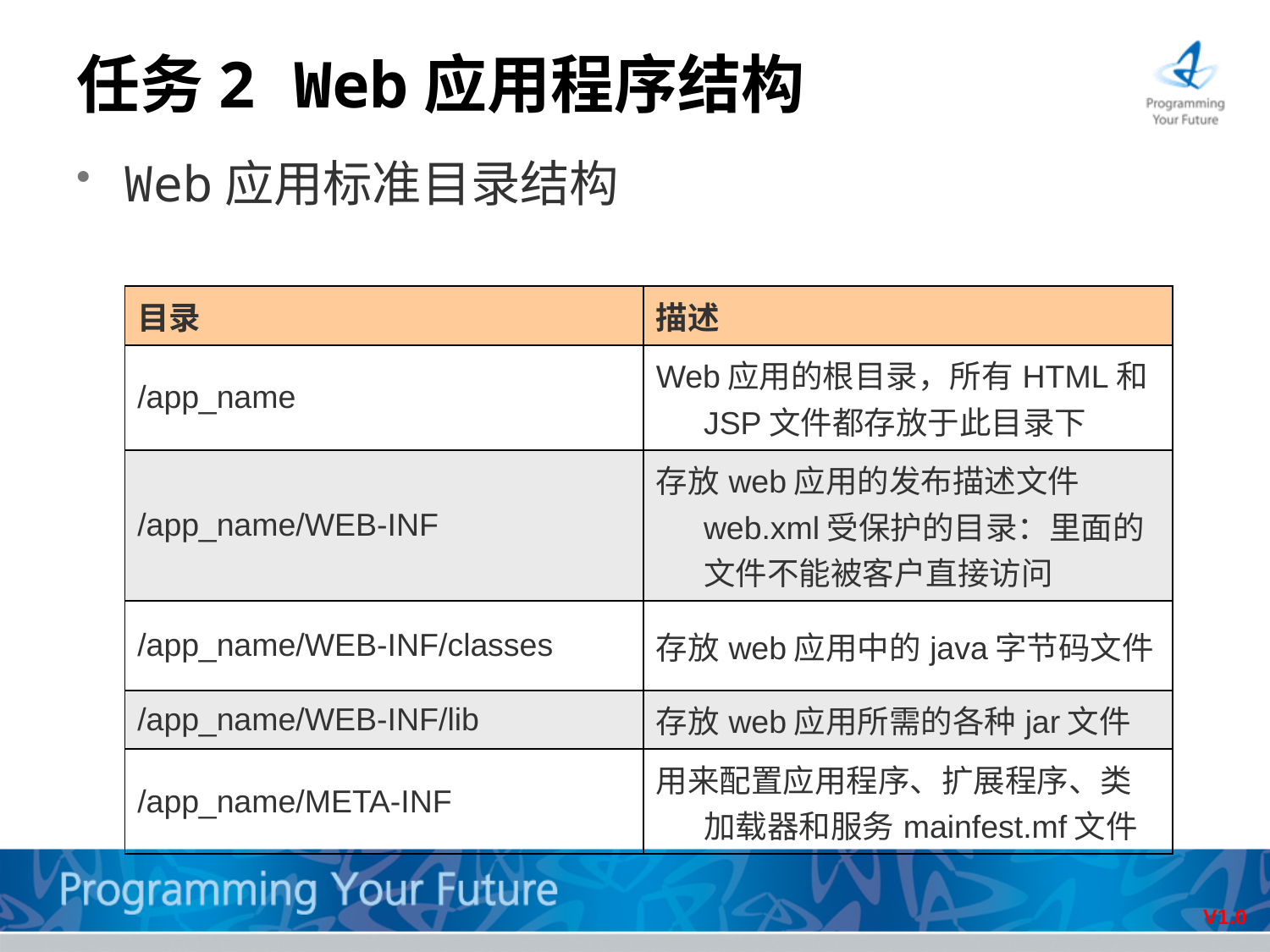

# 任务2 Web应用程序结构
Web应用标准目录结构
| 目录 | 描述 |
| --- | --- |
| /app\_name | Web应用的根目录，所有HTML和JSP文件都存放于此目录下 |
| /app\_name/WEB-INF | 存放web应用的发布描述文件web.xml受保护的目录：里面的文件不能被客户直接访问 |
| /app\_name/WEB-INF/classes | 存放web应用中的java字节码文件 |
| /app\_name/WEB-INF/lib | 存放web应用所需的各种jar文件 |
| /app\_name/META-INF | 用来配置应用程序、扩展程序、类加载器和服务mainfest.mf文件 |